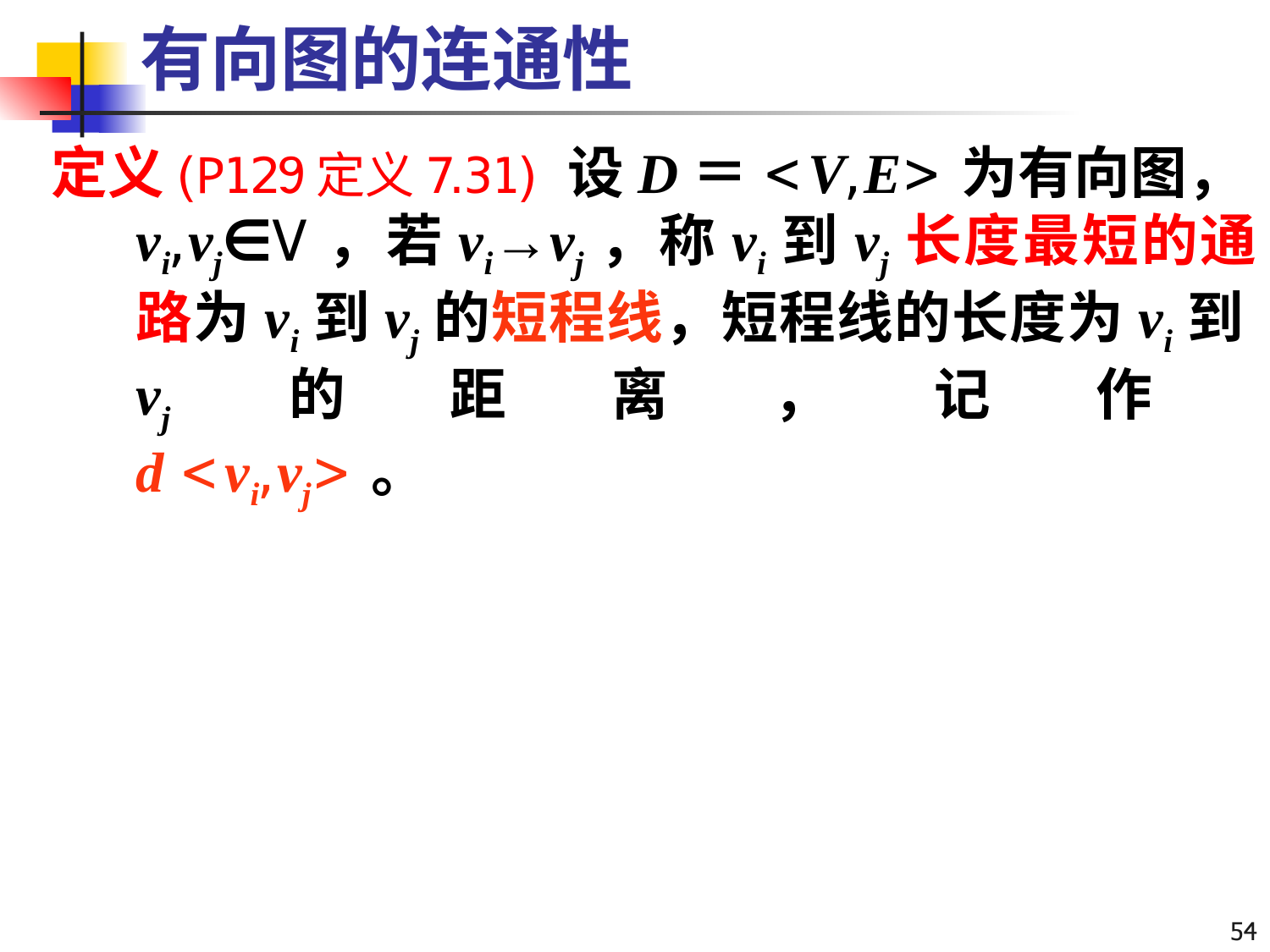

# 有向图的连通性
定义(P129定义7.31) 设D＝<V,E>为有向图，vi,vj∈V，若vi→vj，称vi到vj长度最短的通路为vi到vj的短程线，短程线的长度为vi到vj的距离，记作
d <vi,vj>。

54